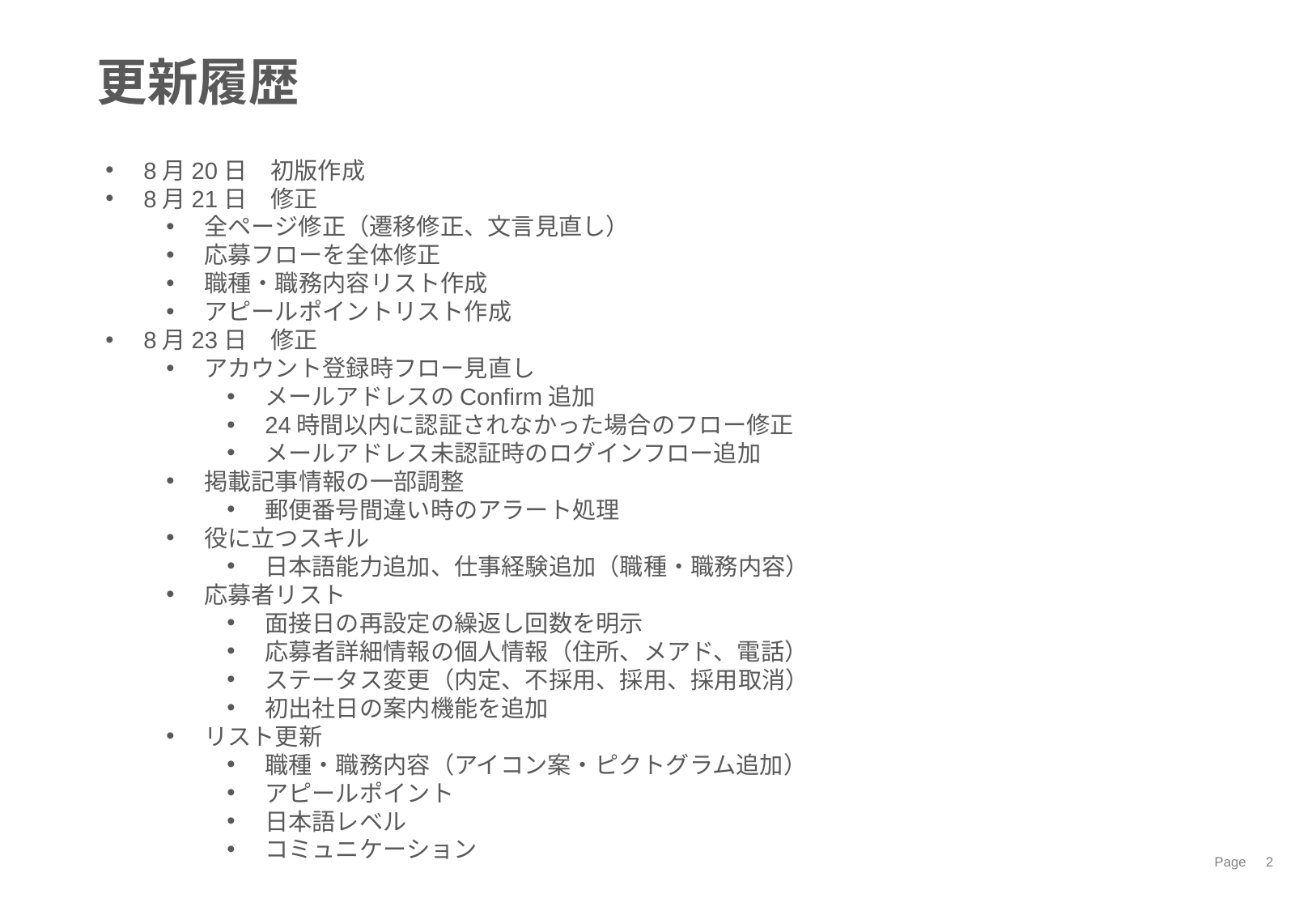

更新履歴
8月20日　初版作成
8月21日　修正
全ページ修正（遷移修正、文言見直し）
応募フローを全体修正
職種・職務内容リスト作成
アピールポイントリスト作成
8月23日　修正
アカウント登録時フロー見直し
メールアドレスのConfirm追加
24時間以内に認証されなかった場合のフロー修正
メールアドレス未認証時のログインフロー追加
掲載記事情報の一部調整
郵便番号間違い時のアラート処理
役に立つスキル
日本語能力追加、仕事経験追加（職種・職務内容）
応募者リスト
面接日の再設定の繰返し回数を明示
応募者詳細情報の個人情報（住所、メアド、電話）
ステータス変更（内定、不採用、採用、採用取消）
初出社日の案内機能を追加
リスト更新
職種・職務内容（アイコン案・ピクトグラム追加）
アピールポイント
日本語レベル
コミュニケーション